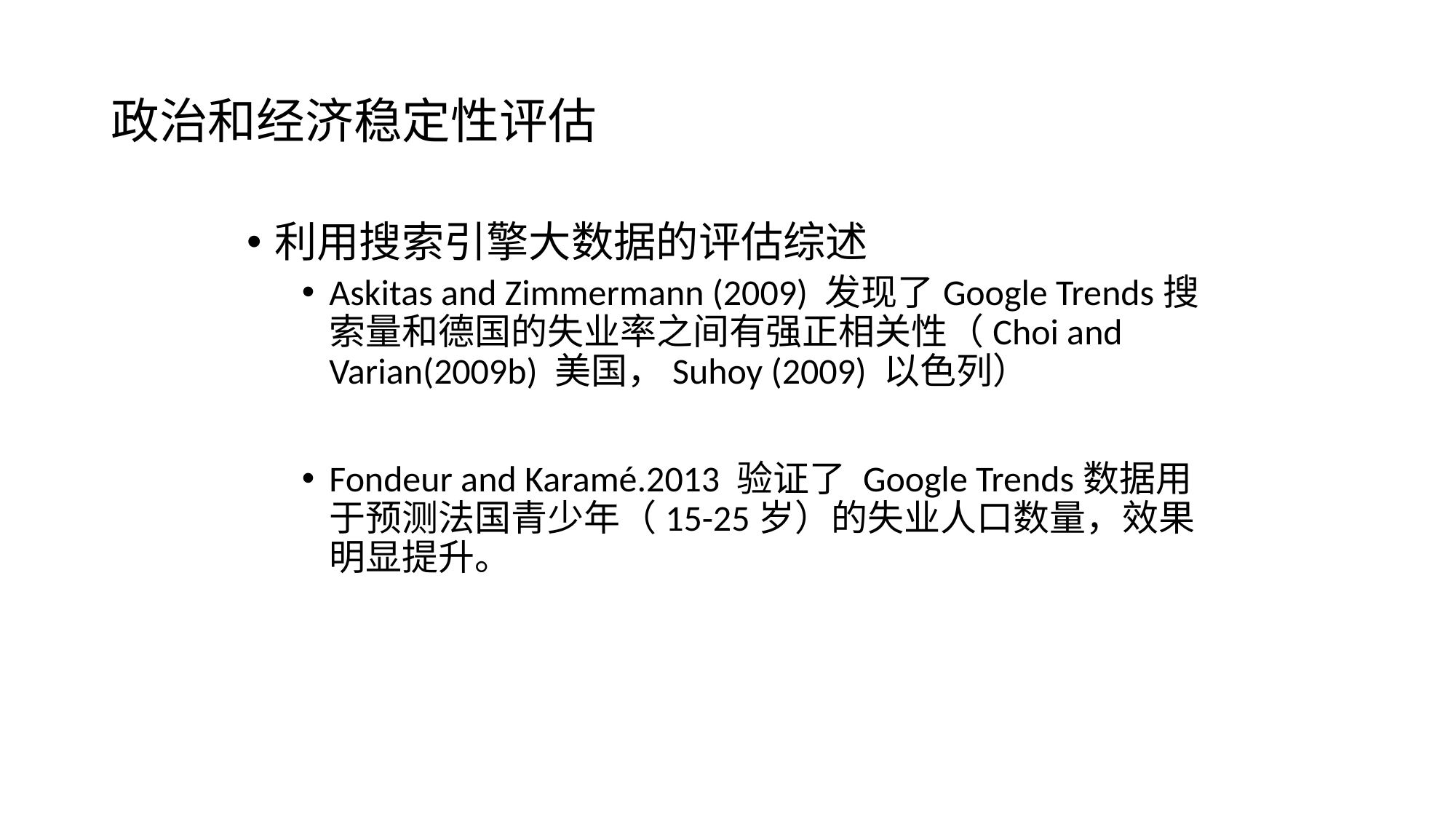

# 政治和经济稳定性评估

利用搜索引擎大数据的评估综述
Askitas and Zimmermann (2009) 发现了Google Trends搜索量和德国的失业率之间有强正相关性（Choi and Varian(2009b) 美国，Suhoy (2009) 以色列）

Fondeur and Karamé.2013 验证了 Google Trends数据用于预测法国青少年（15-25岁）的失业人口数量，效果明显提升。

60